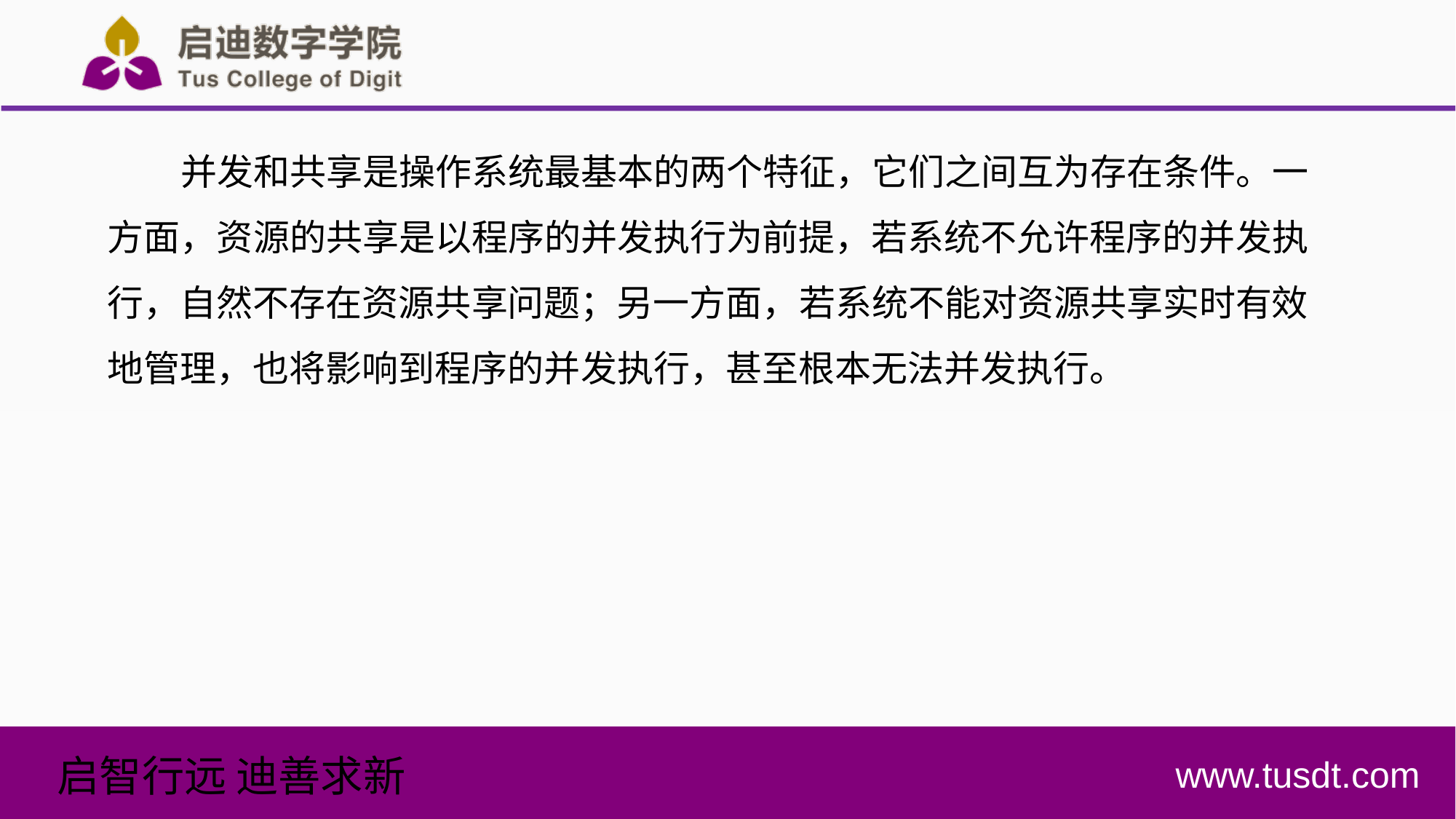

并发和共享是操作系统最基本的两个特征，它们之间互为存在条件。一方面，资源的共享是以程序的并发执行为前提，若系统不允许程序的并发执行，自然不存在资源共享问题；另一方面，若系统不能对资源共享实时有效地管理，也将影响到程序的并发执行，甚至根本无法并发执行。